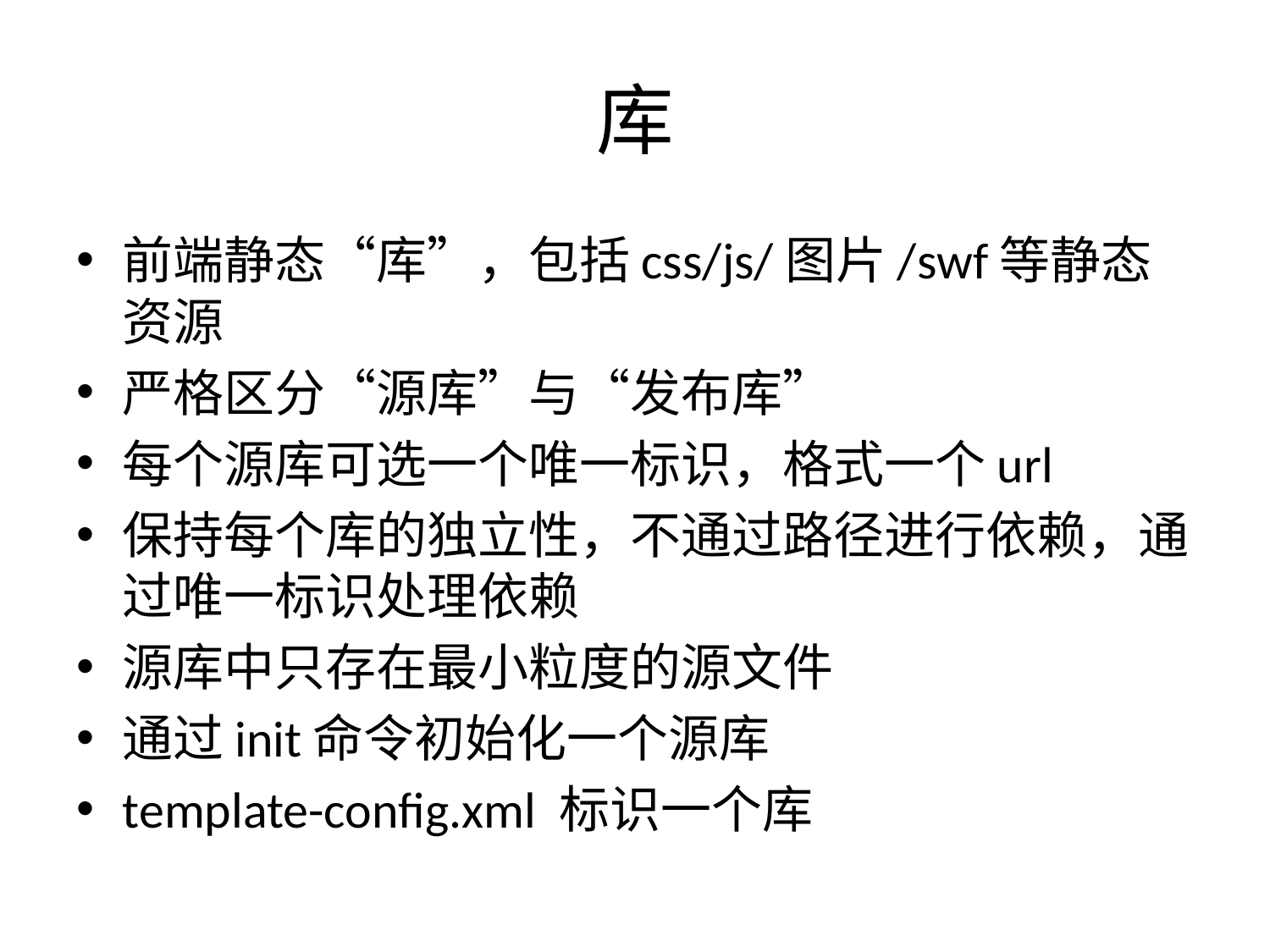

# 库
前端静态“库”，包括css/js/图片/swf等静态资源
严格区分“源库”与“发布库”
每个源库可选一个唯一标识，格式一个url
保持每个库的独立性，不通过路径进行依赖，通过唯一标识处理依赖
源库中只存在最小粒度的源文件
通过init命令初始化一个源库
template-config.xml 标识一个库